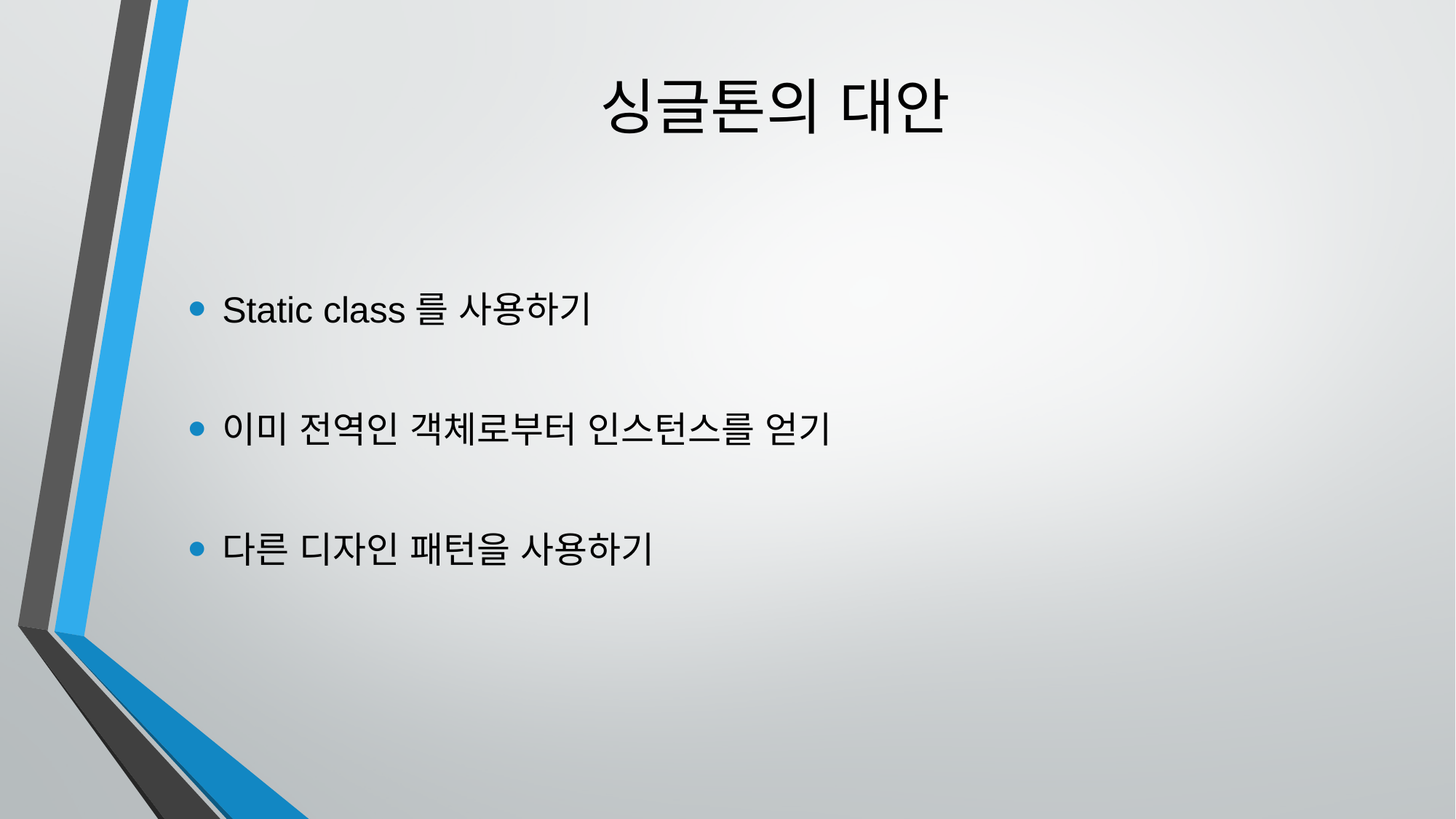

# 싱글톤의 대안
Static class를 사용하기

이미 전역인 객체로부터 인스턴스를 얻기

다른 디자인 패턴을 사용하기